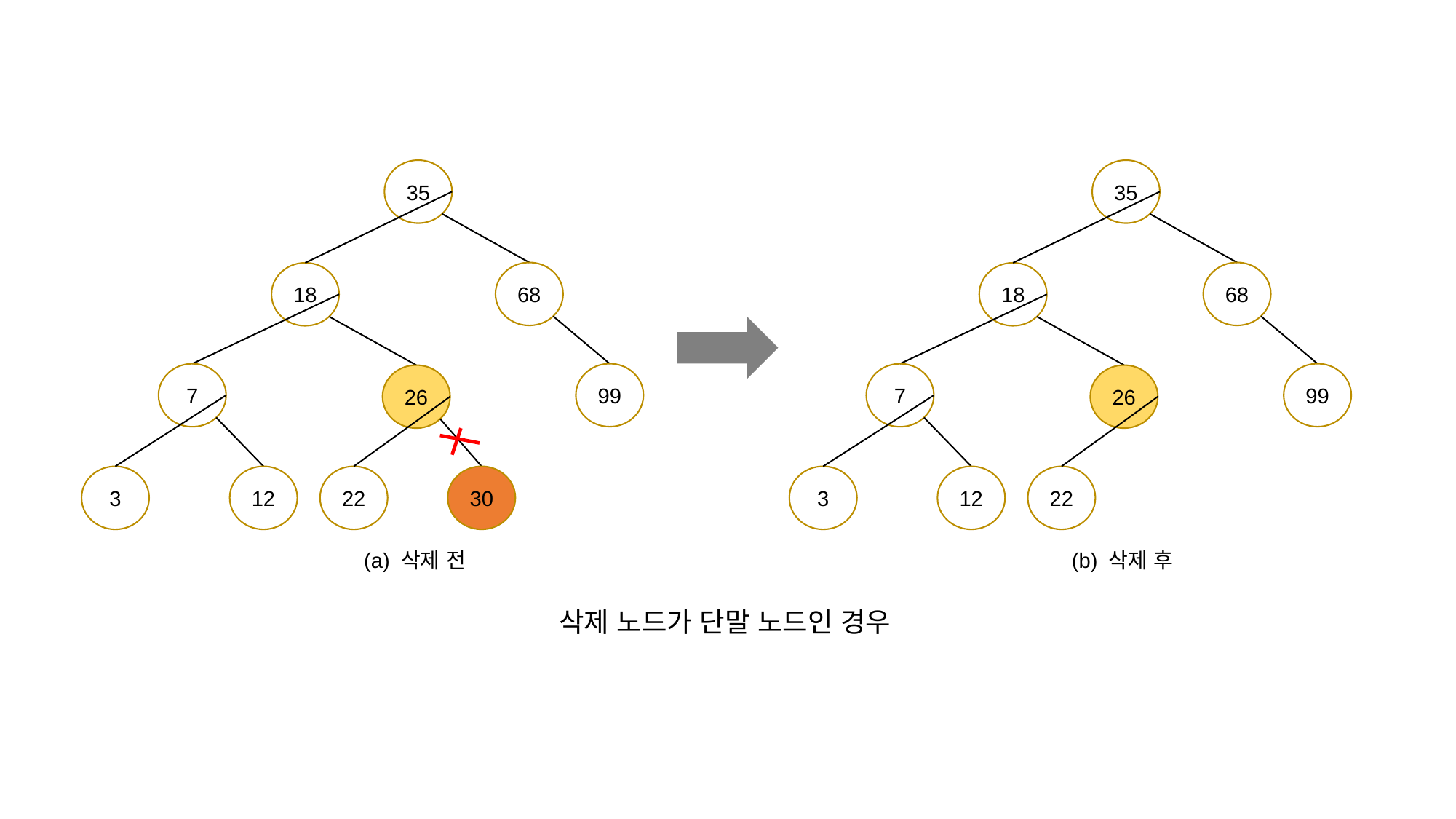

35
35
68
68
18
18

99
99
7
7
26
26
3
12
22
30
3
12
22
(a) 삭제 전
(b) 삭제 후
삭제 노드가 단말 노드인 경우